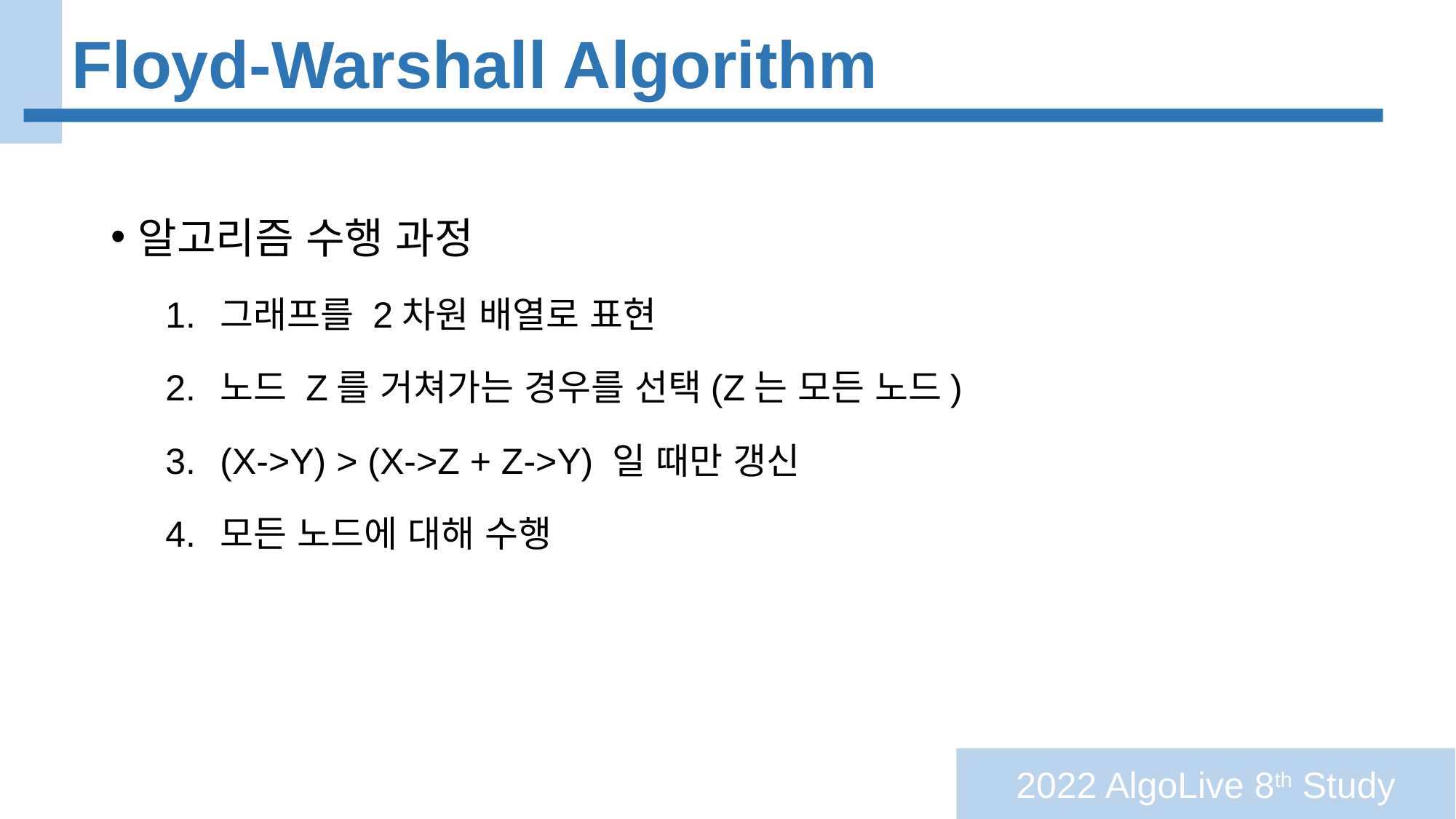

# Floyd-Warshall Algorithm
알고리즘 수행 과정
그래프를 2차원 배열로 표현
노드 Z를 거쳐가는 경우를 선택(Z는 모든 노드)
(X->Y) > (X->Z + Z->Y) 일 때만 갱신
모든 노드에 대해 수행